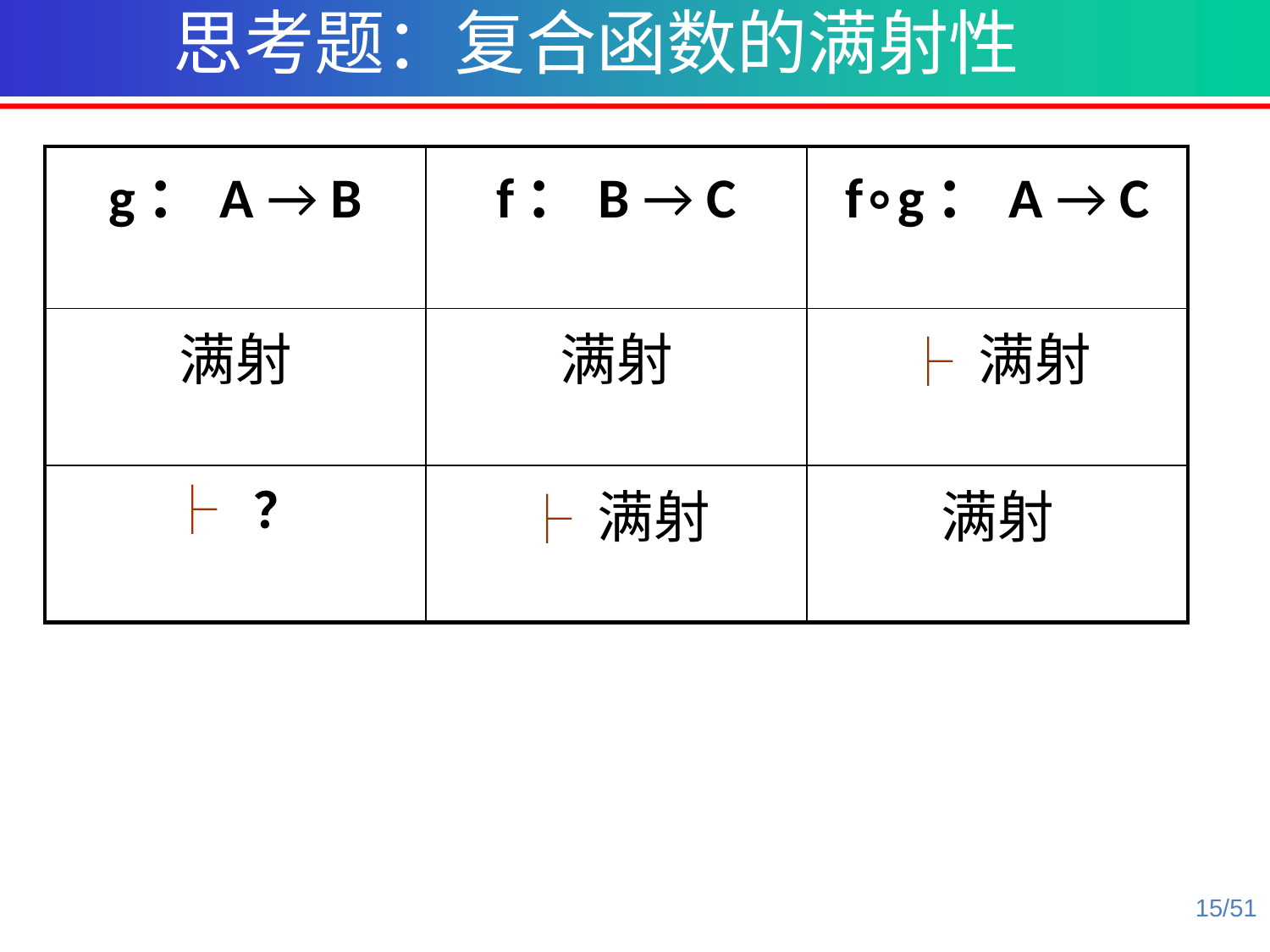

思考题：复合函数的满射性
| g：A → B | f：B → C | f∘g：A → C |
| --- | --- | --- |
| 满射 | 满射 | ├ 满射 |
| ├ ？ | ├ 满射 | 满射 |
15/51